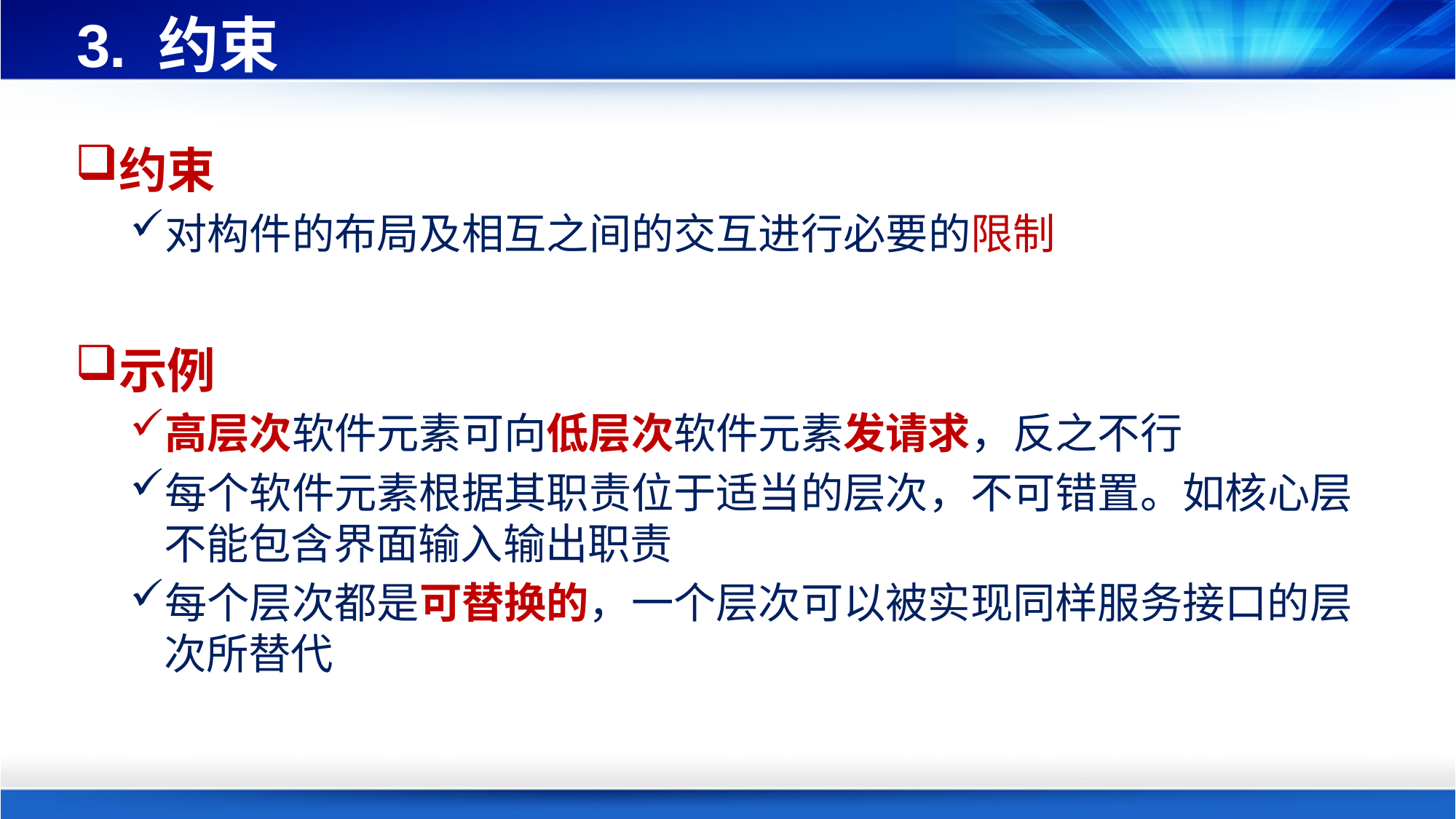

# 3. 约束
约束
对构件的布局及相互之间的交互进行必要的限制

示例
高层次软件元素可向低层次软件元素发请求，反之不行
每个软件元素根据其职责位于适当的层次，不可错置。如核心层不能包含界面输入输出职责
每个层次都是可替换的，一个层次可以被实现同样服务接口的层次所替代